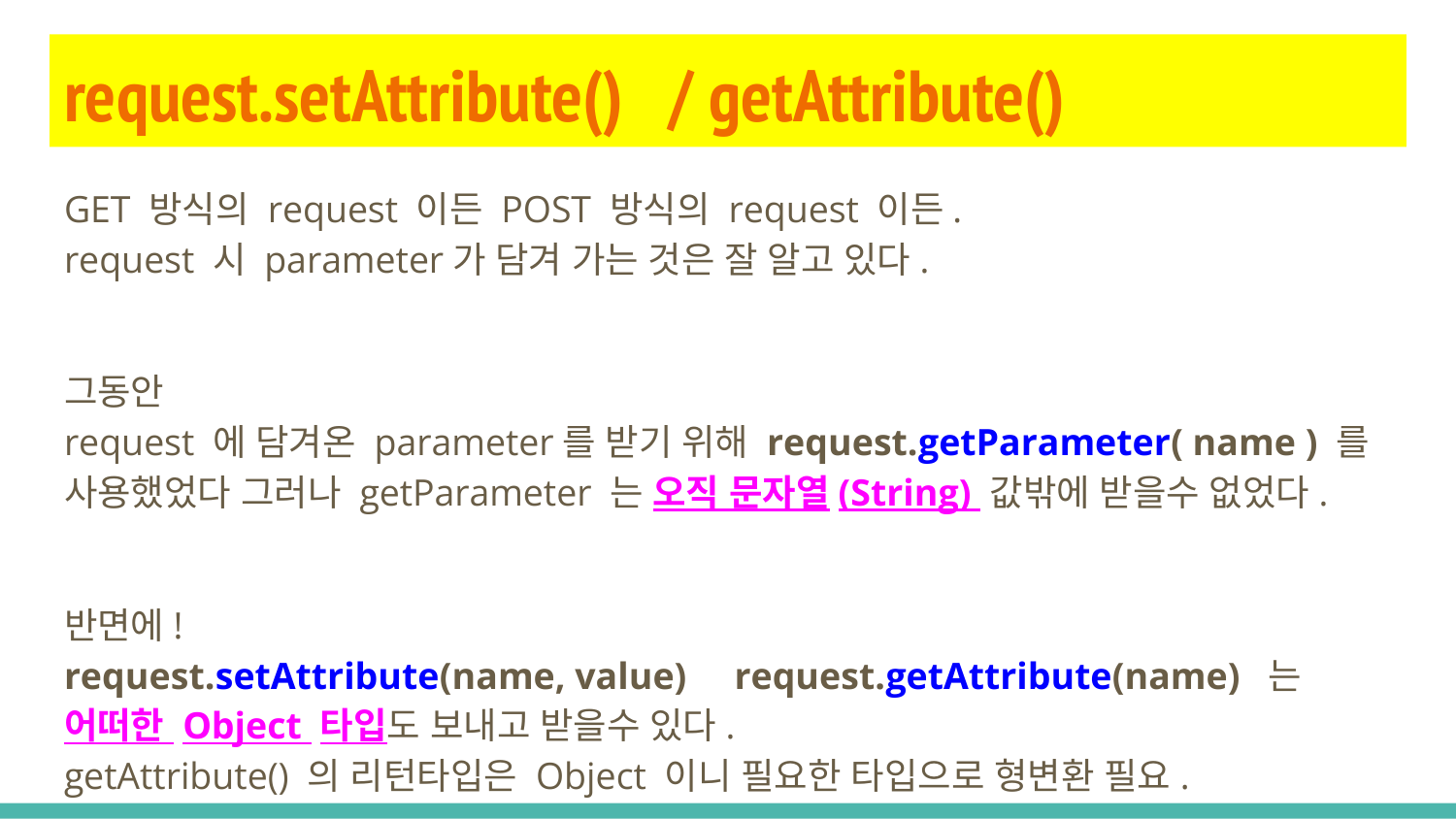

# request.setAttribute()   / getAttribute()
GET 방식의 request 이든 POST 방식의 request 이든.
request 시 parameter가 담겨 가는 것은 잘 알고 있다.
그동안
request 에 담겨온 parameter를 받기 위해 request.getParameter( name ) 를 사용했었다 그러나 getParameter 는 오직 문자열(String) 값밖에 받을수 없었다.
반면에!
request.setAttribute(name, value)     request.getAttribute(name)  는 어떠한 Object 타입도 보내고 받을수 있다.
getAttribute() 의 리턴타입은 Object 이니 필요한 타입으로 형변환 필요.